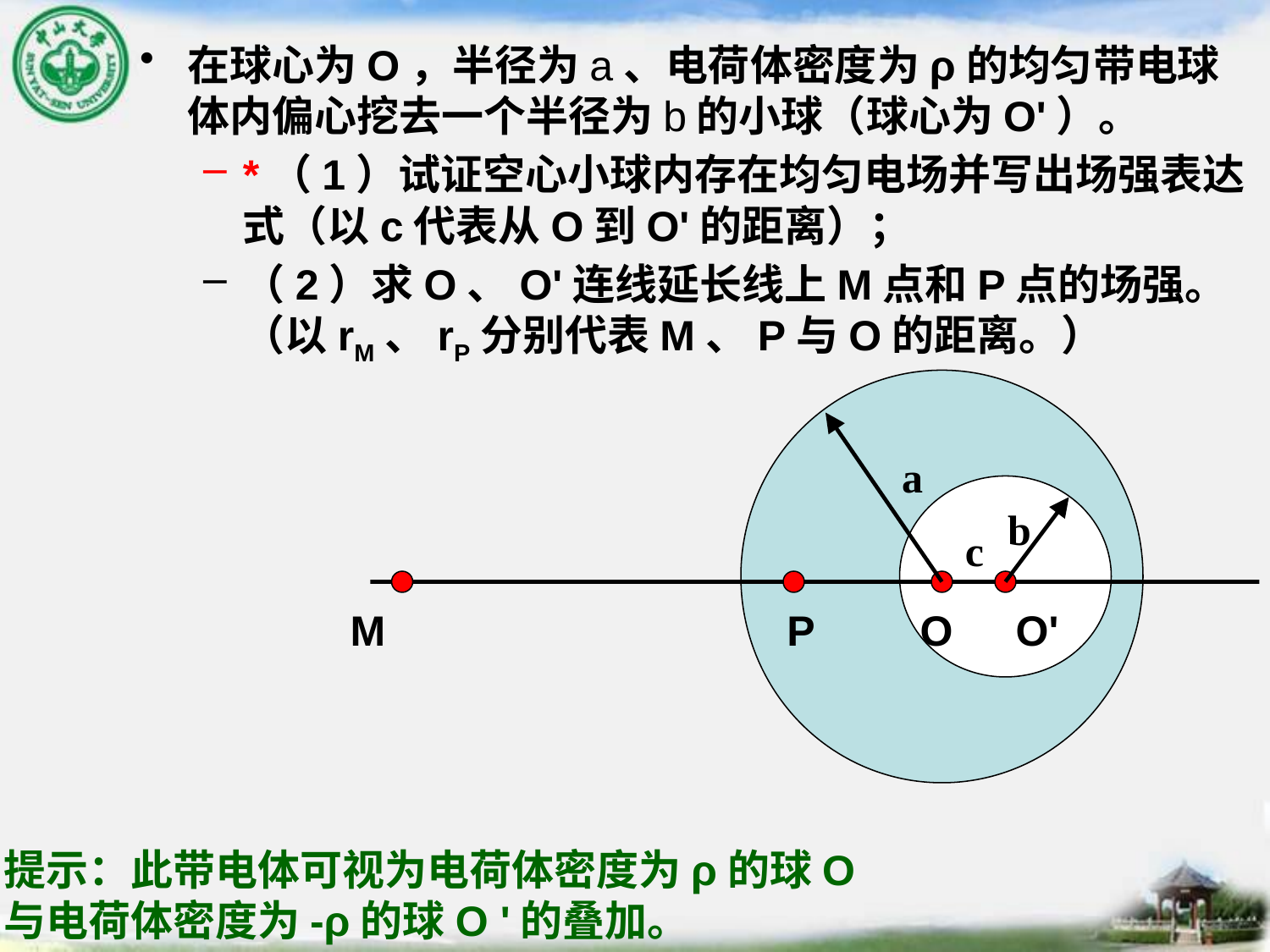

在球心为O，半径为a、电荷体密度为ρ的均匀带电球体内偏心挖去一个半径为b的小球（球心为O'）。
*（1）试证空心小球内存在均匀电场并写出场强表达式（以c代表从O到O'的距离）；
（2）求O、O'连线延长线上M点和P点的场强。（以rM、rP分别代表M、P与O的距离。）

a

b

c

M　　　　　　　　　P　　O　O'
14
提示：此带电体可视为电荷体密度为ρ的球O
与电荷体密度为-ρ的球O '的叠加。